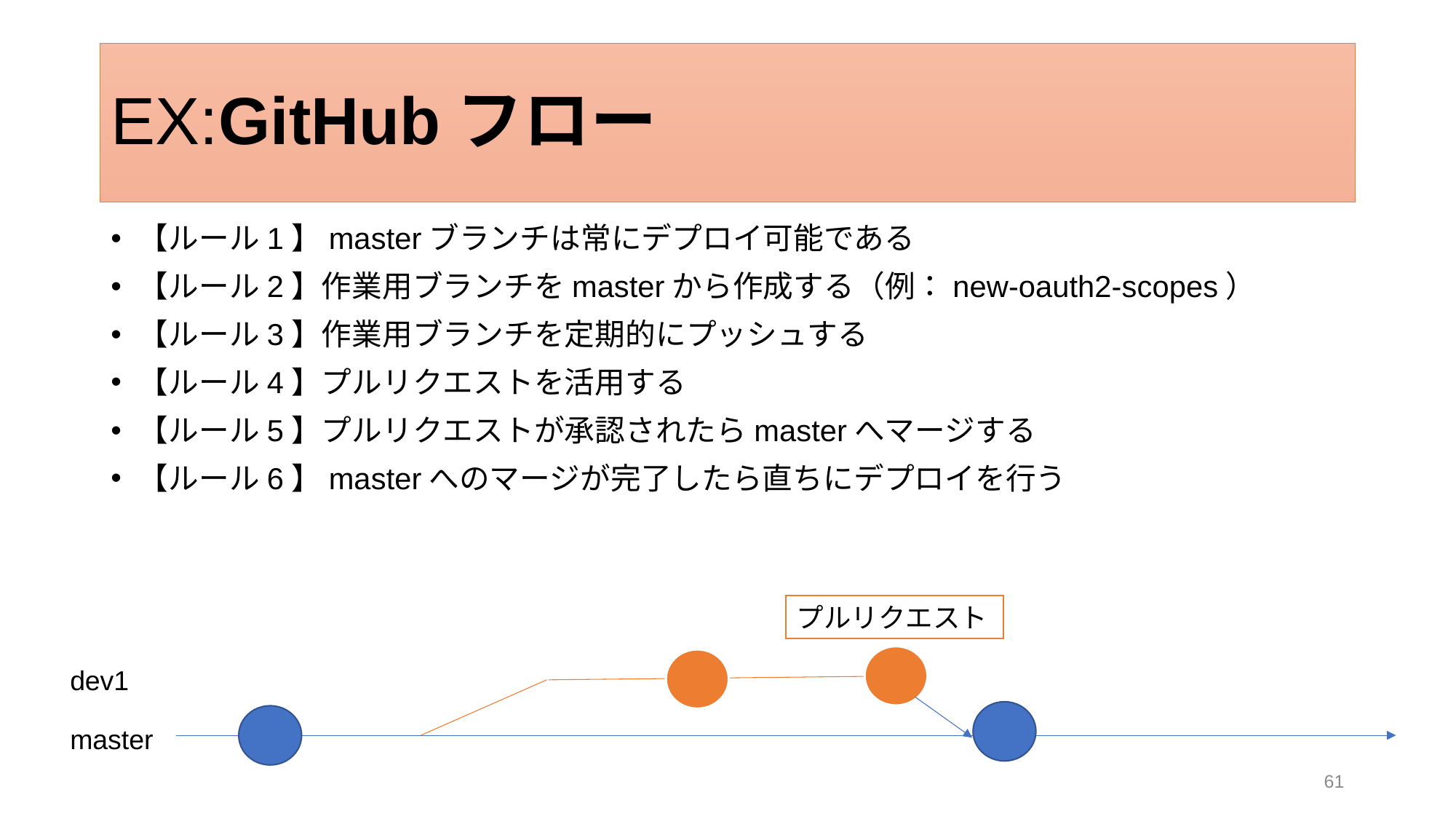

# EX:GitHubフロー
【ルール1】masterブランチは常にデプロイ可能である
【ルール2】作業用ブランチをmasterから作成する（例：new-oauth2-scopes）
【ルール3】作業用ブランチを定期的にプッシュする
【ルール4】プルリクエストを活用する
【ルール5】プルリクエストが承認されたらmasterへマージする
【ルール6】masterへのマージが完了したら直ちにデプロイを行う
プルリクエスト

dev1

master

61